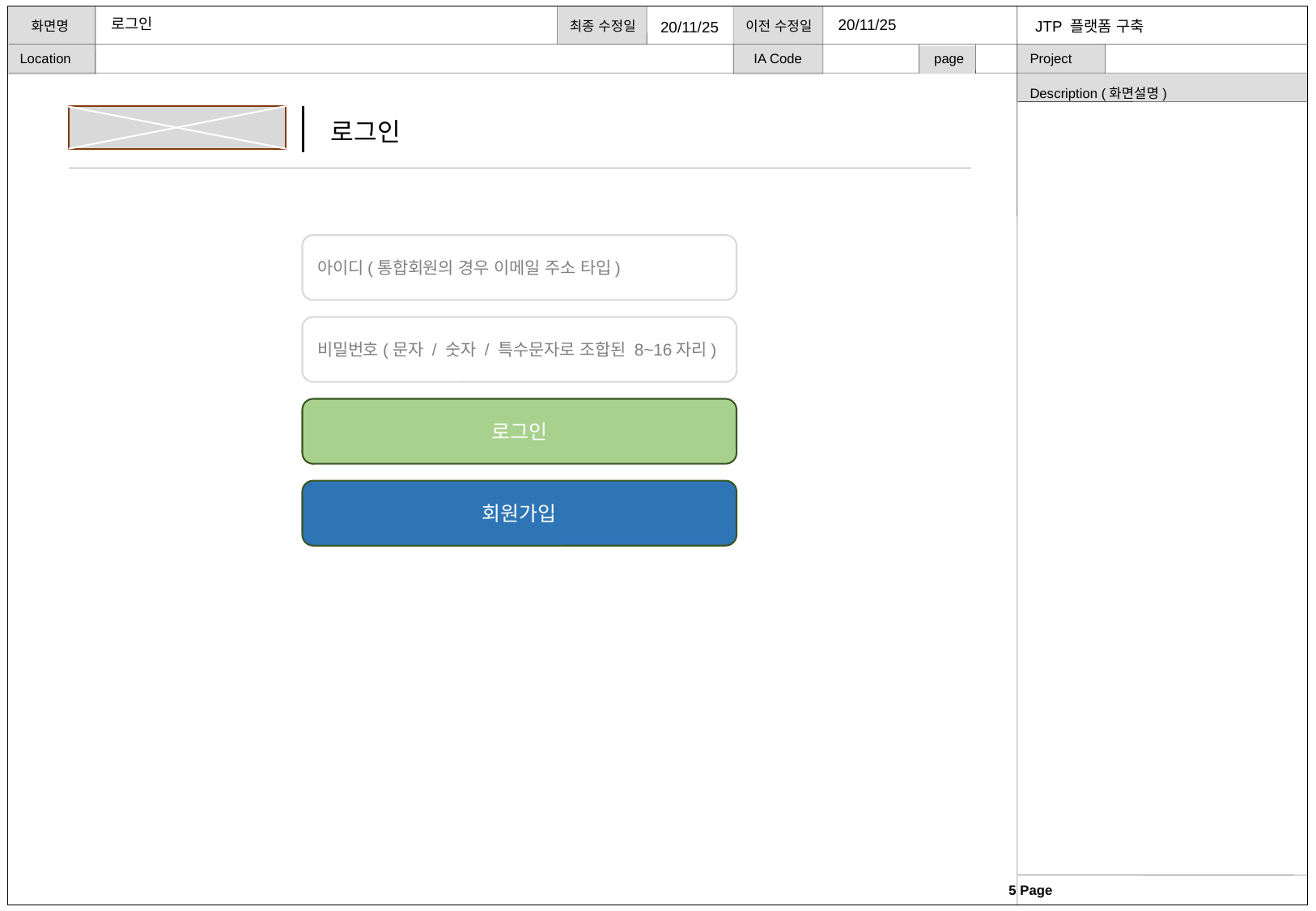

로그인
20/11/25
JTP 플랫폼 구축
20/11/25

로그인
아이디(통합회원의 경우 이메일 주소 타입)
비밀번호(문자 / 숫자 / 특수문자로 조합된 8~16자리)
로그인
회원가입